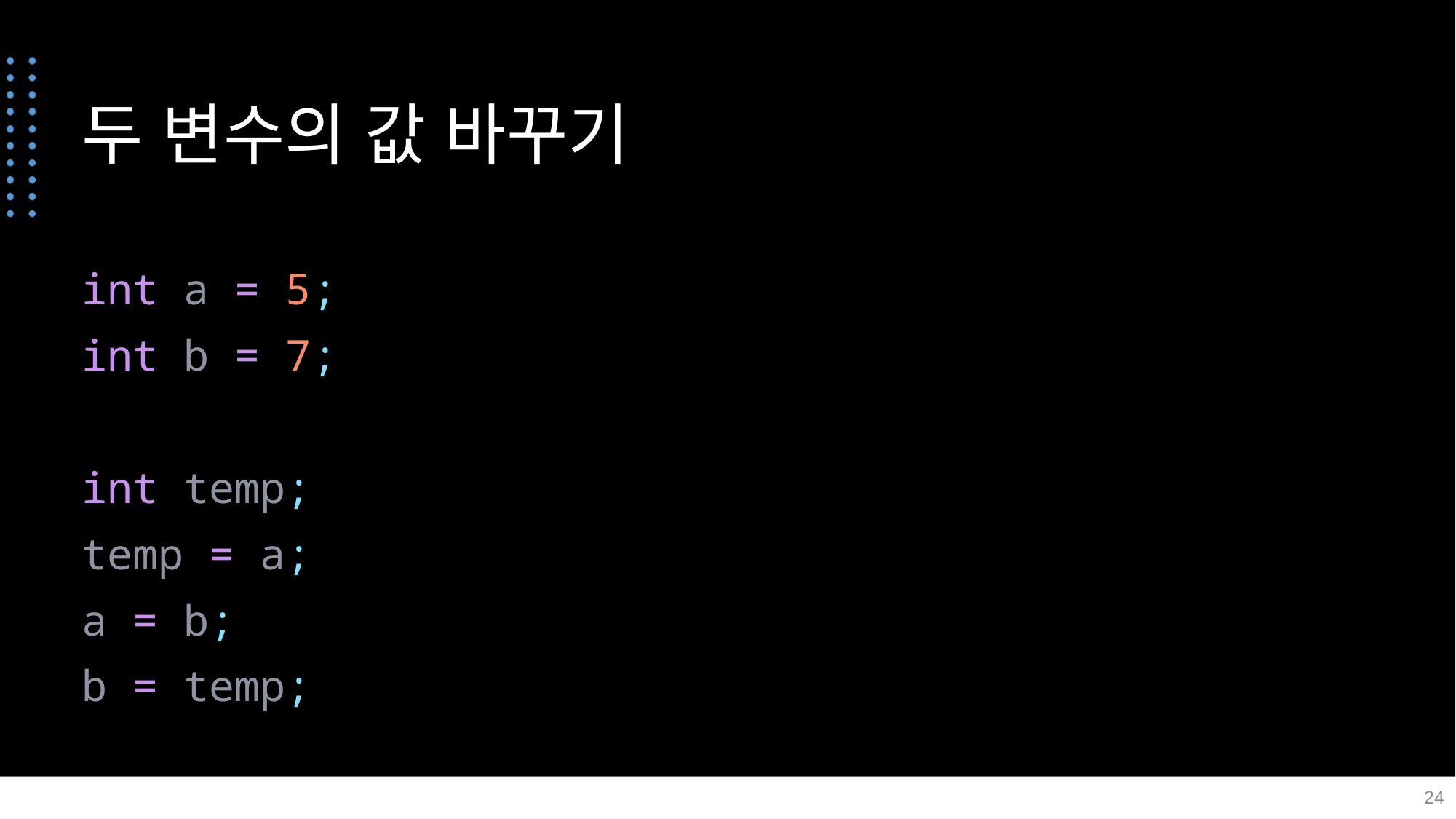

# 두 변수의 값 바꾸기
int a = 5;
int b = 7;

int temp;
temp = a;
a = b;
b = temp;
24